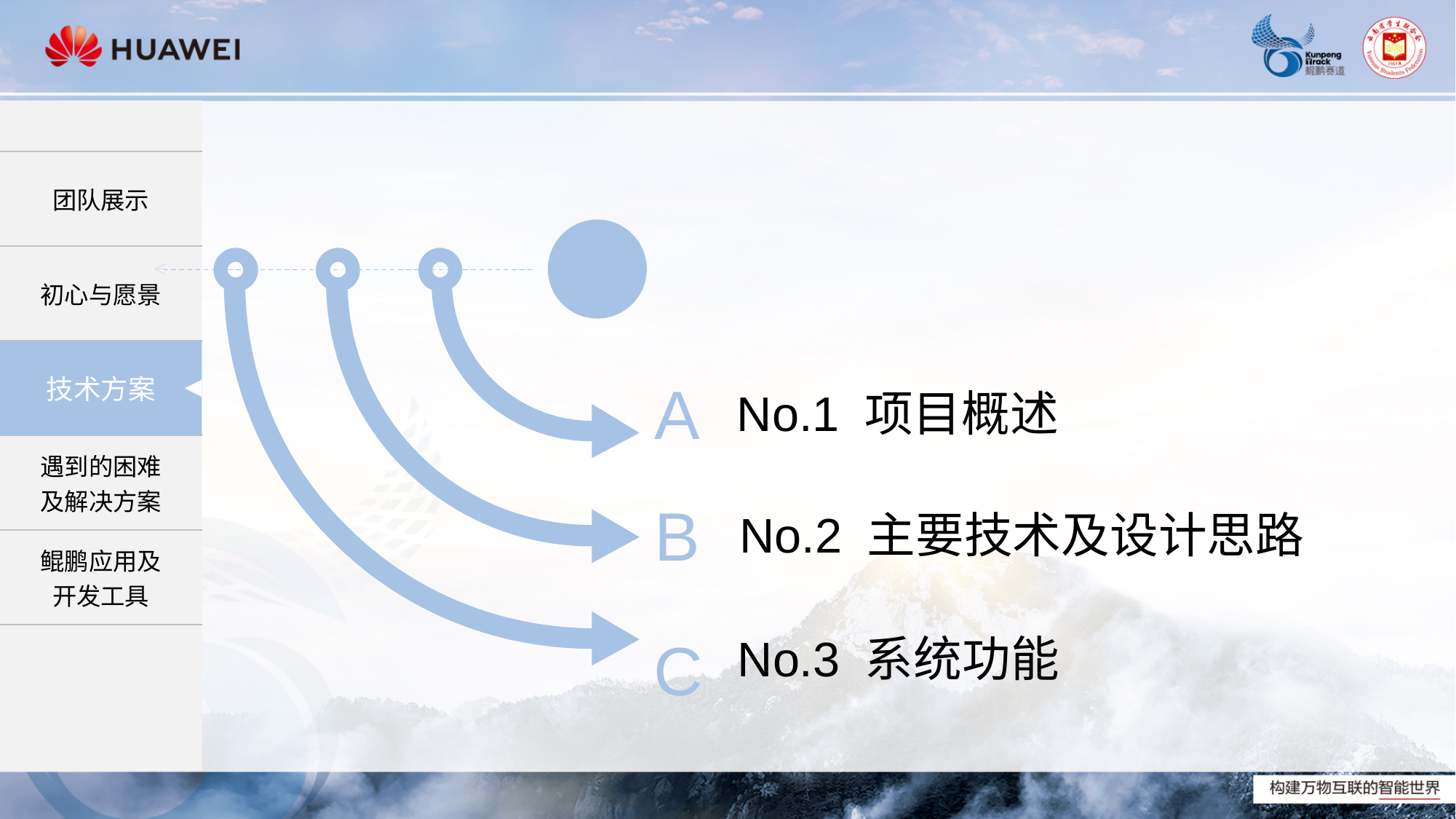

A
No.1 项目概述
B
No.2 主要技术及设计思路
C
No.3 系统功能